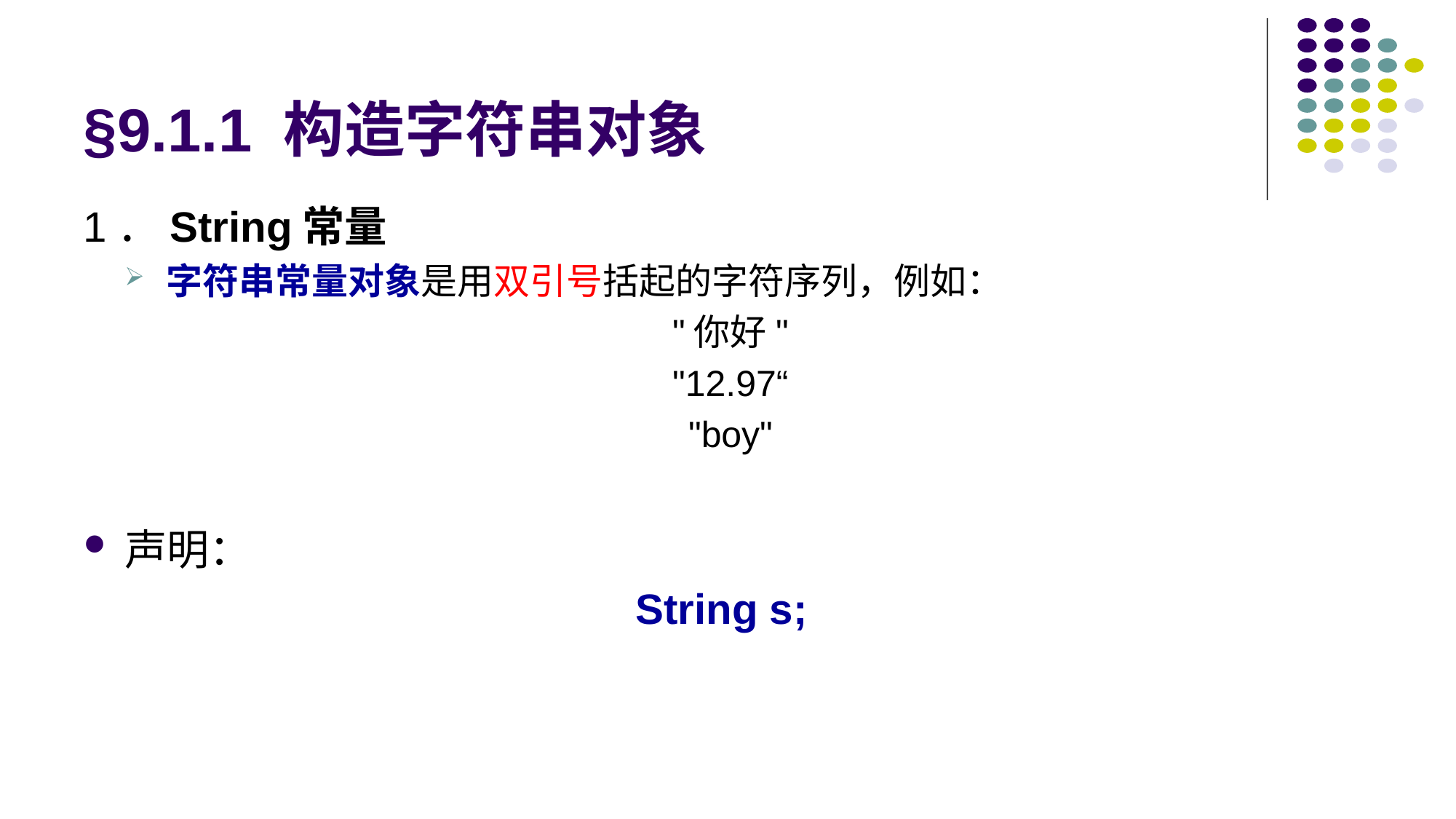

# §9.1.1 构造字符串对象
1．String常量
字符串常量对象是用双引号括起的字符序列，例如：
"你好"
"12.97“
"boy"

声明：
String s;
5